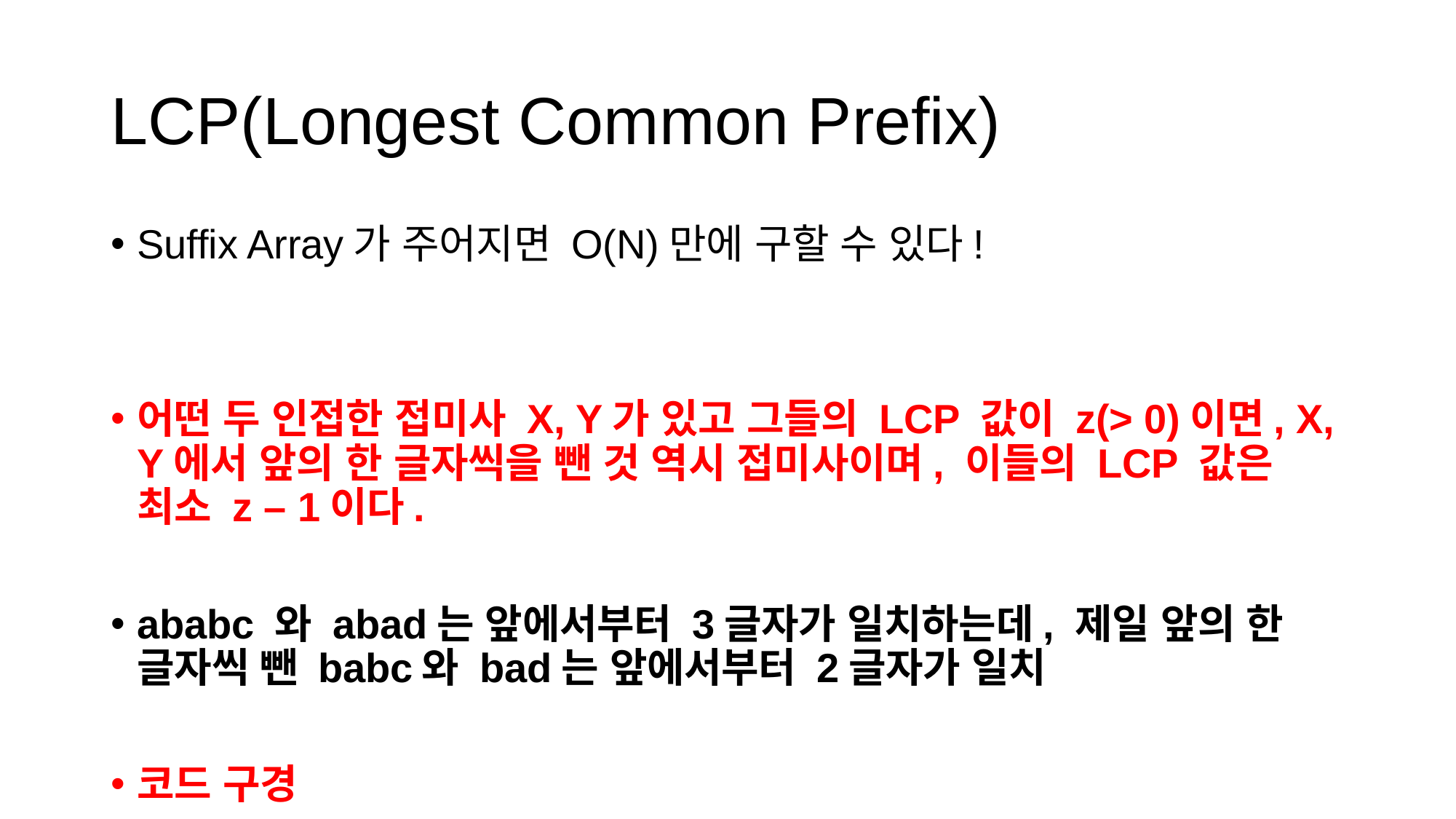

# LCP(Longest Common Prefix)
Suffix Array가 주어지면 O(N)만에 구할 수 있다!

어떤 두 인접한 접미사 X, Y가 있고 그들의 LCP 값이 z(> 0)이면, X, Y에서 앞의 한 글자씩을 뺀 것 역시 접미사이며, 이들의 LCP 값은 최소 z – 1이다.

ababc 와 abad는 앞에서부터 3글자가 일치하는데, 제일 앞의 한 글자씩 뺀 babc와 bad는 앞에서부터 2글자가 일치

코드 구경